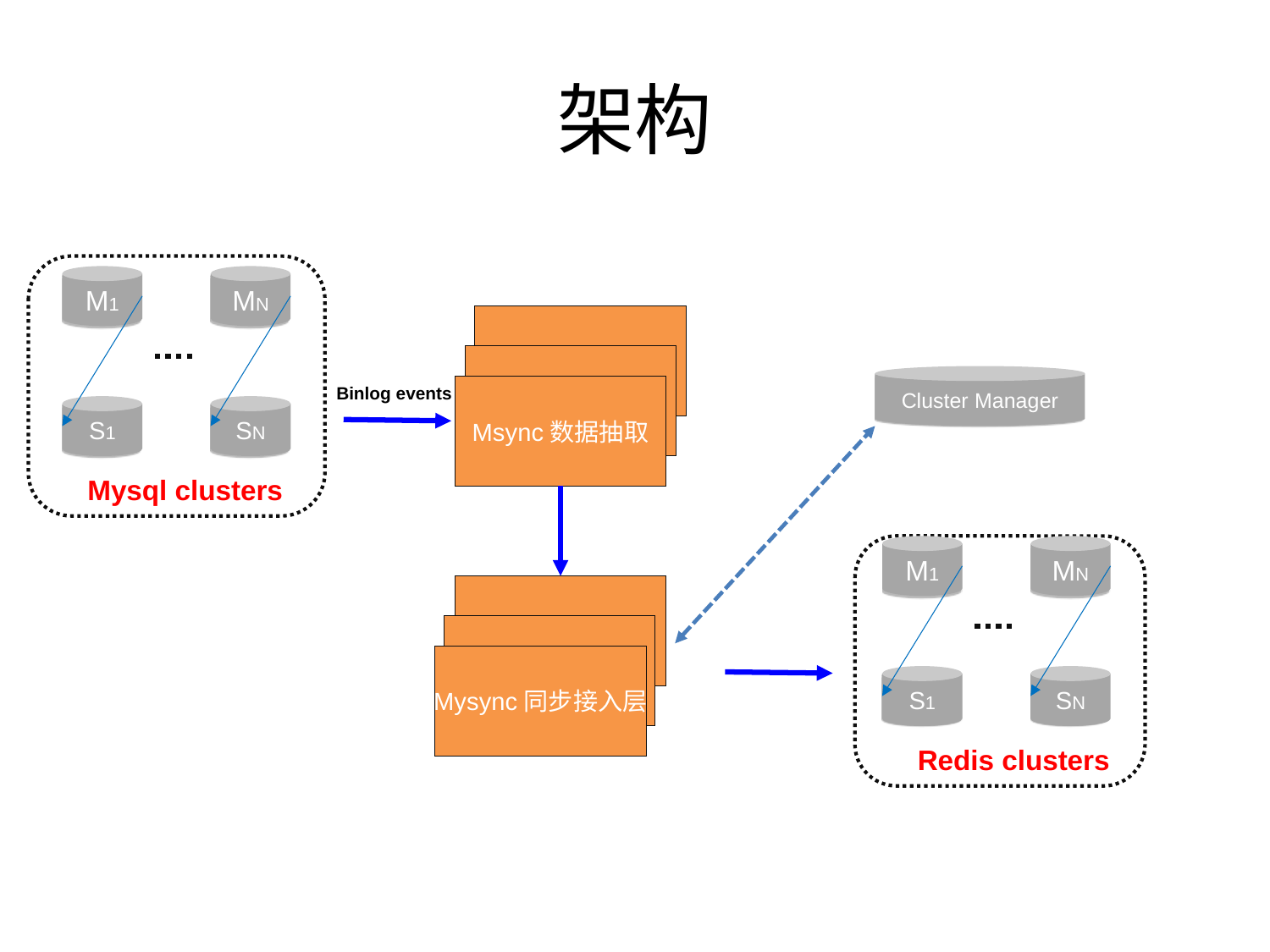

# 架构

M1
MN
Mstore
Mstore
Cluster Manager
Binlog events
Msync数据抽取
S1
SN
Mysql clusters

M1
MN
Mstore
Mstore
Mysync同步接入层
S1
SN
Redis clusters